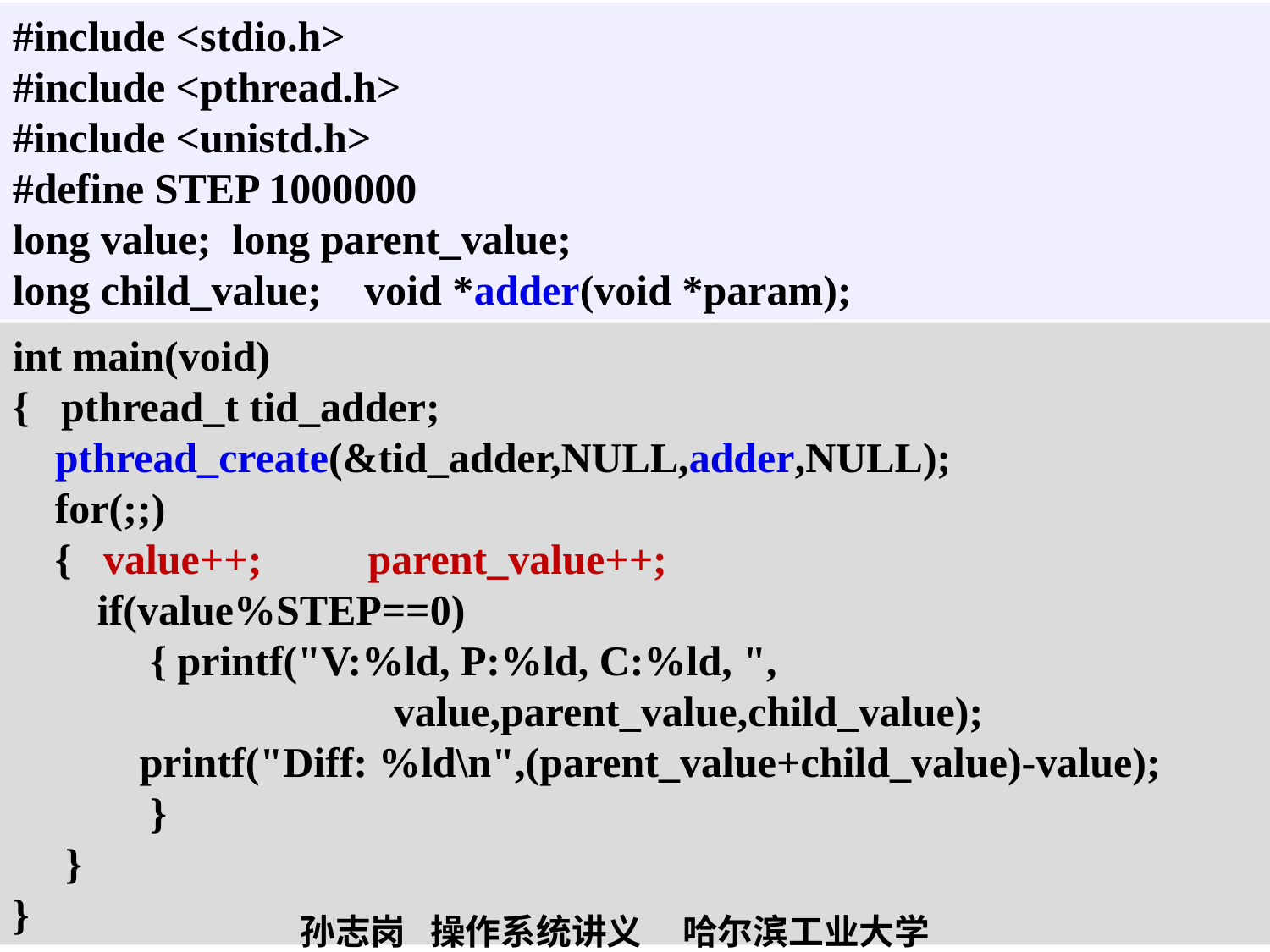

#include <stdio.h>
#include <pthread.h>
#include <unistd.h>
#define STEP 1000000
long value;  long parent_value;
long child_value;    void *adder(void *param);
int main(void)
{   pthread_t tid_adder;
    pthread_create(&tid_adder,NULL,adder,NULL);
    for(;;)
    {   value++;          parent_value++;
        if(value%STEP==0)
             { printf("V:%ld, P:%ld, C:%ld, ", 	 					value,parent_value,child_value);
            printf("Diff: %ld\n",(parent_value+child_value)-value);
       	 }
     }
}
孙志岗   操作系统讲义     哈尔滨工业大学